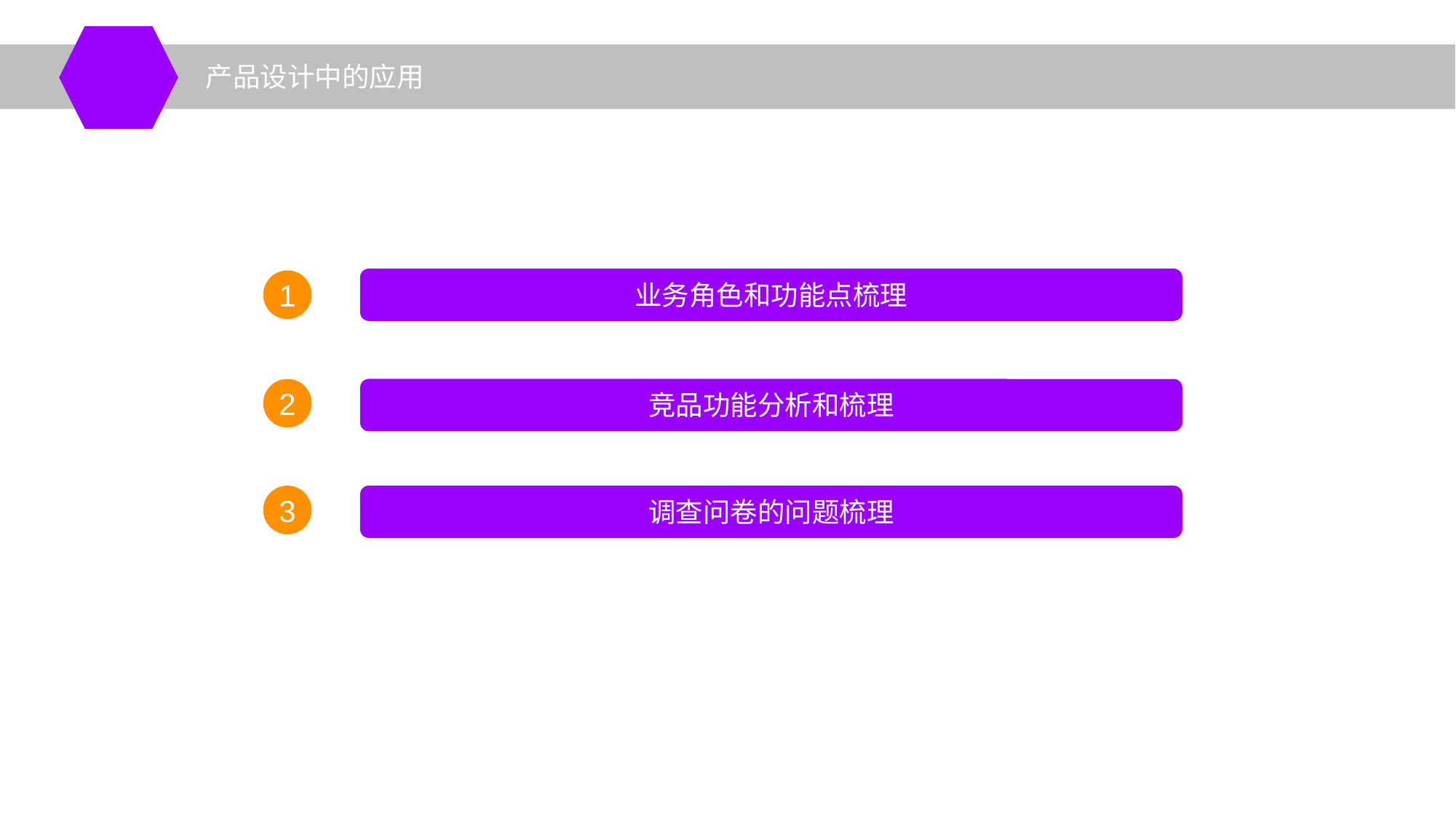

产品设计中的应用

业务角色和功能点梳理
1
2

竞品功能分析和梳理
3

调查问卷的问题梳理